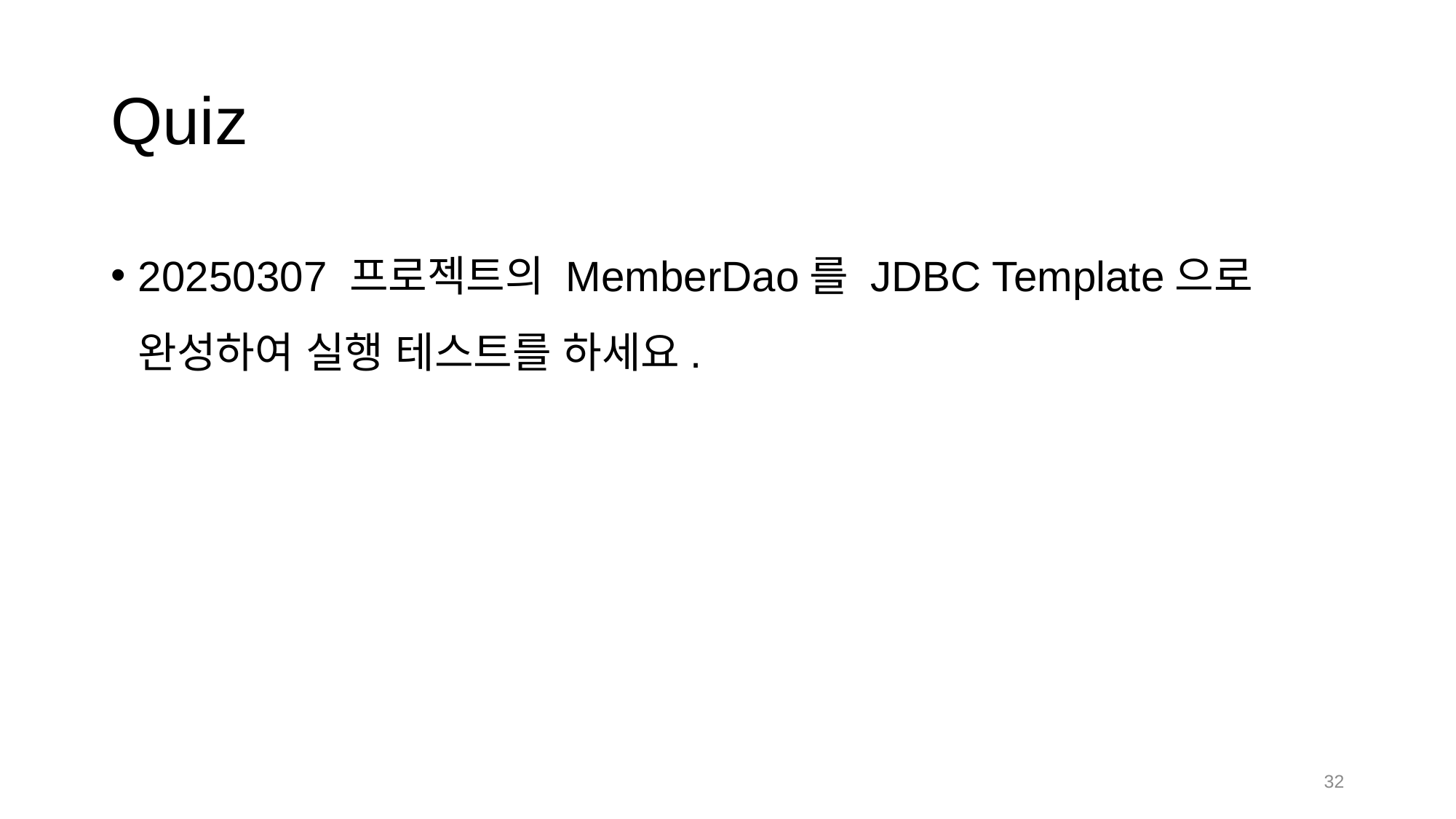

# Quiz
20250307 프로젝트의 MemberDao를 JDBC Template으로 완성하여 실행 테스트를 하세요.
32